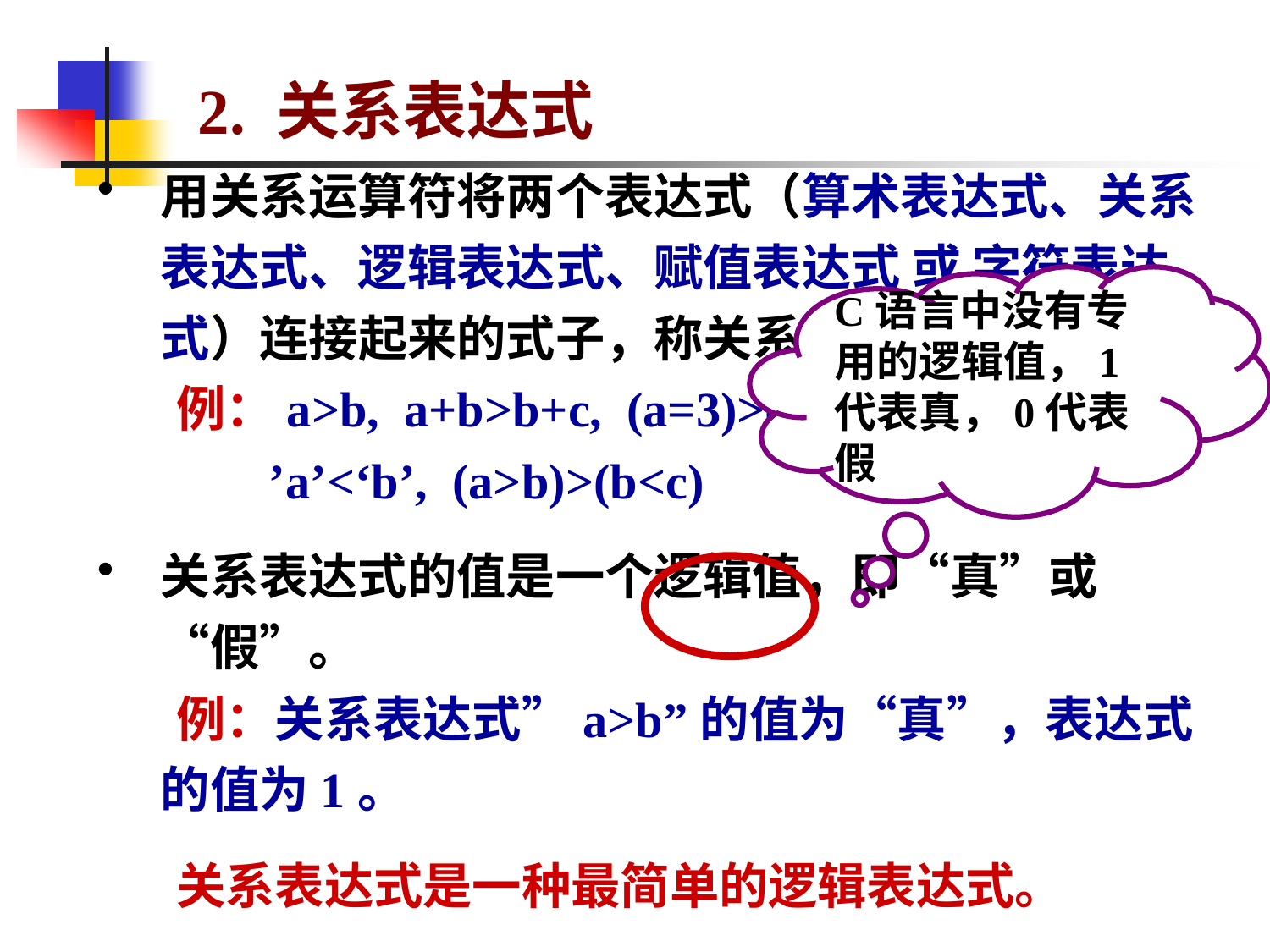

# 2. 关系表达式
用关系运算符将两个表达式（算术表达式、关系表达式、逻辑表达式、赋值表达式 或 字符表达式）连接起来的式子，称关系表达式.
      例：a>b,  a+b>b+c,  (a=3)>(b=5),
              ’a’<‘b’,  (a>b)>(b<c)

关系表达式的值是一个逻辑值，即“真”或“假”。
      例：关系表达式”a>b”的值为“真”，表达式的值为1。

      关系表达式是一种最简单的逻辑表达式。
C语言中没有专用的逻辑值，1代表真，0代表假